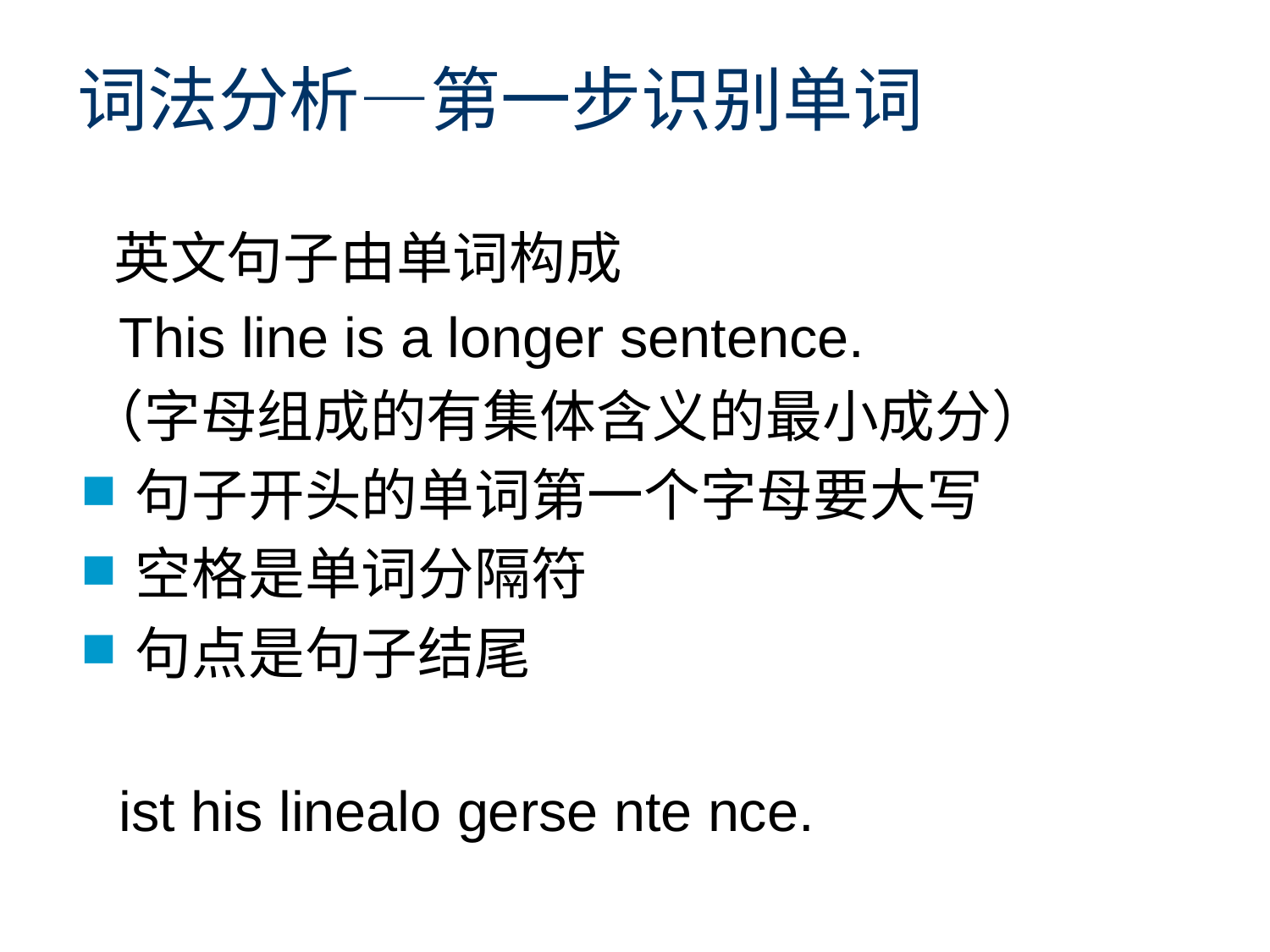

# 词法分析—第一步识别单词
 英文句子由单词构成
  This line is a longer sentence.
（字母组成的有集体含义的最小成分）
句子开头的单词第一个字母要大写
空格是单词分隔符
句点是句子结尾

  ist his linealo gerse nte nce.